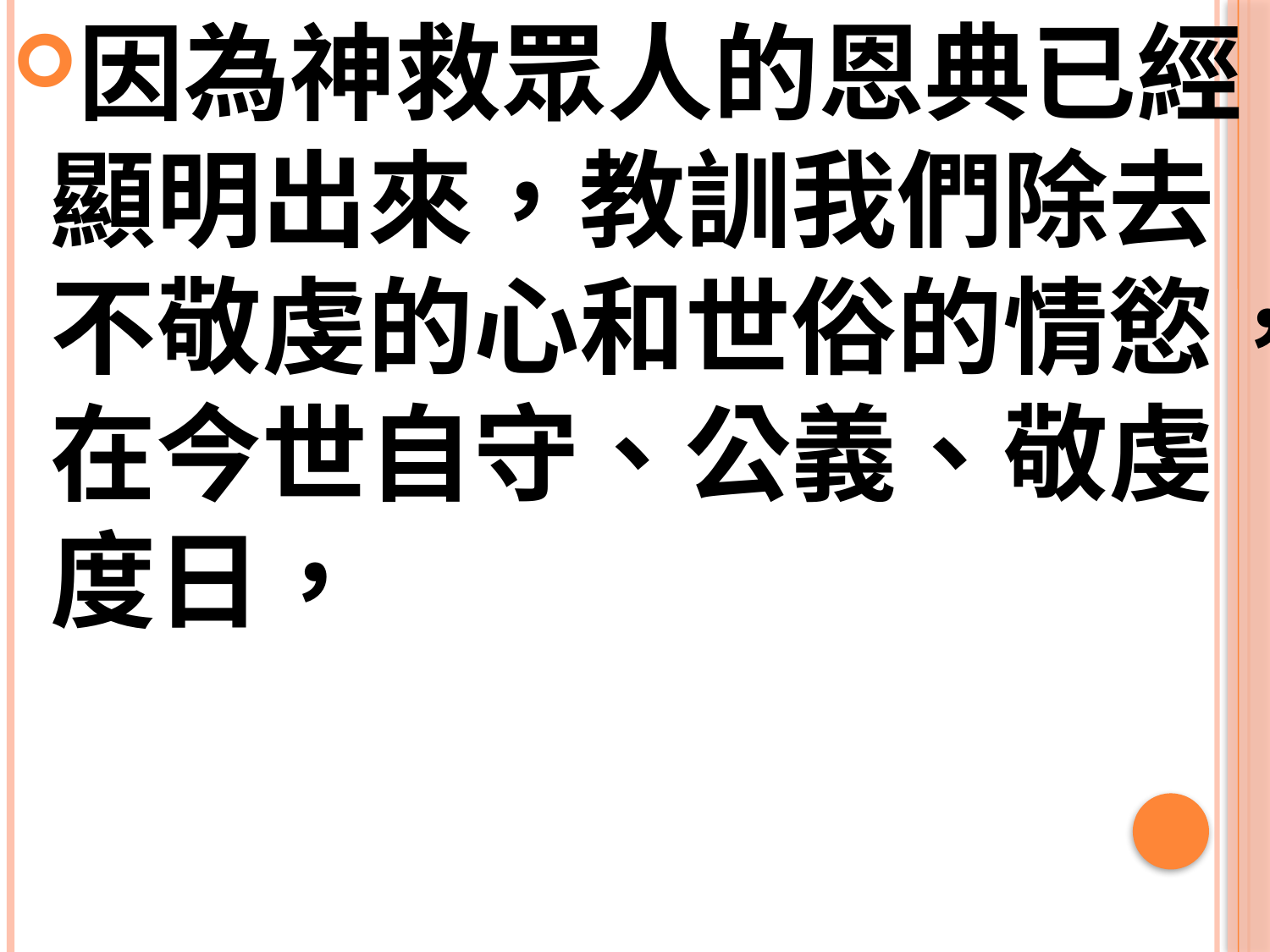

因為神救眾人的恩典已經顯明出來，教訓我們除去不敬虔的心和世俗的情慾，在今世自守、公義、敬虔度日，